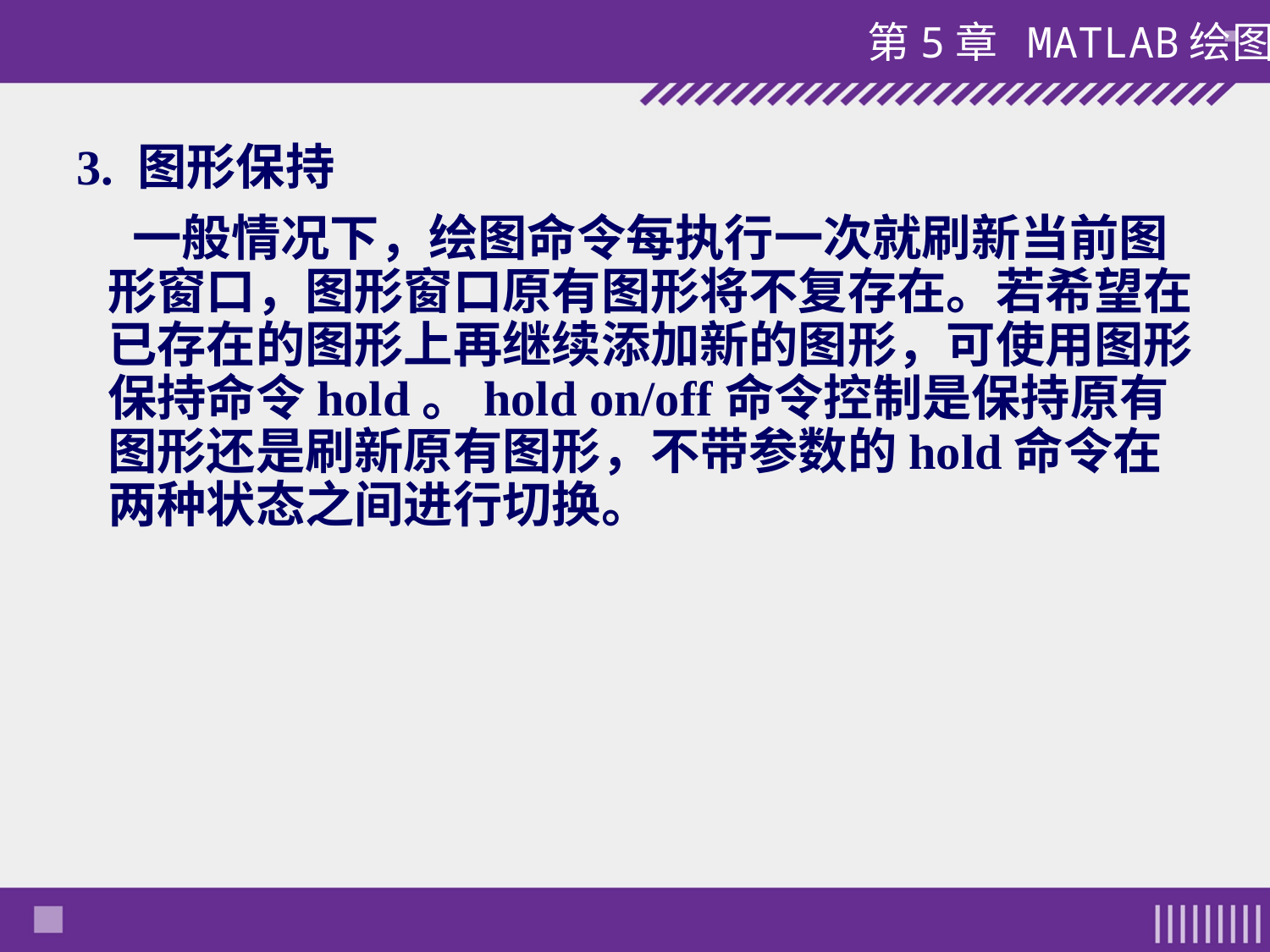

#
3. 图形保持
    一般情况下，绘图命令每执行一次就刷新当前图形窗口，图形窗口原有图形将不复存在。若希望在已存在的图形上再继续添加新的图形，可使用图形保持命令hold。hold on/off命令控制是保持原有图形还是刷新原有图形，不带参数的hold命令在两种状态之间进行切换。